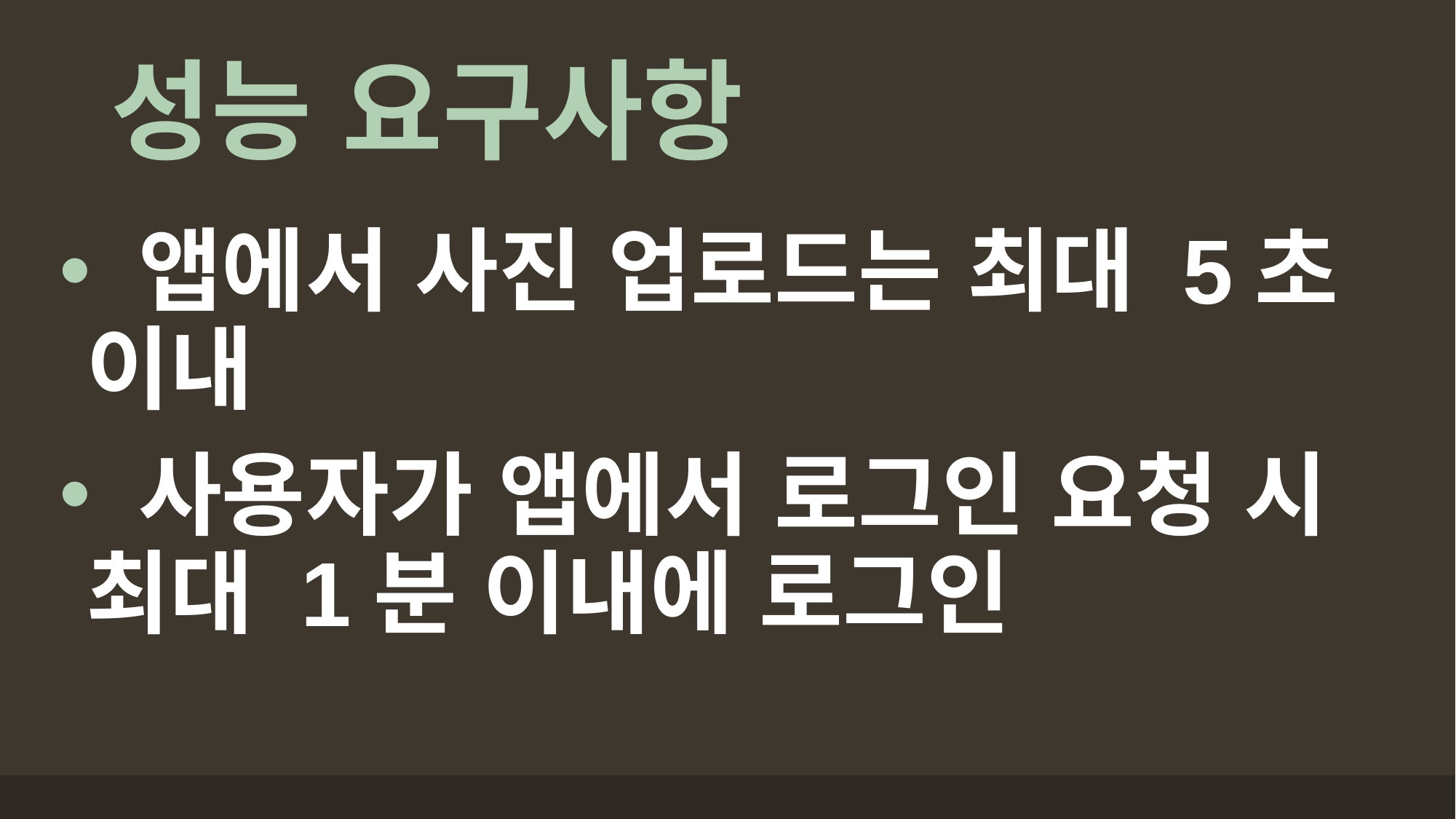

# 성능 요구사항
 앱에서 사진 업로드는 최대 5초 이내
 사용자가 앱에서 로그인 요청 시 최대 1분 이내에 로그인